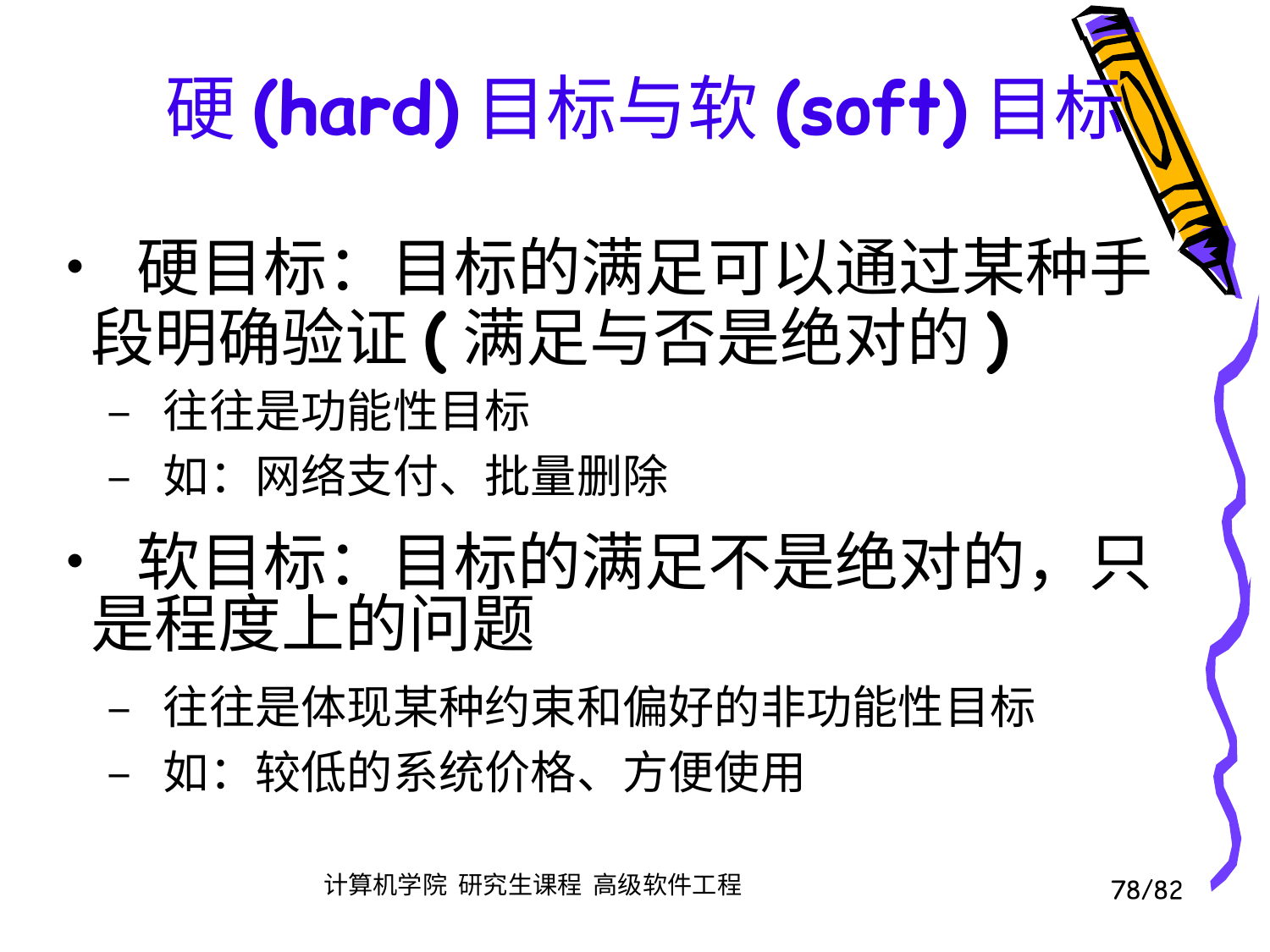

硬(hard)目标与软(soft)目标

• 硬目标：目标的满足可以通过某种手
	段明确验证(满足与否是绝对的)
		–  往往是功能性目标
		–  如：网络支付、批量删除
• 软目标：目标的满足不是绝对的，只
	是程度上的问题
		–  往往是体现某种约束和偏好的非功能性目标
		–  如：较低的系统价格、方便使用

78/82
计算机学院  研究生课程  高级软件工程